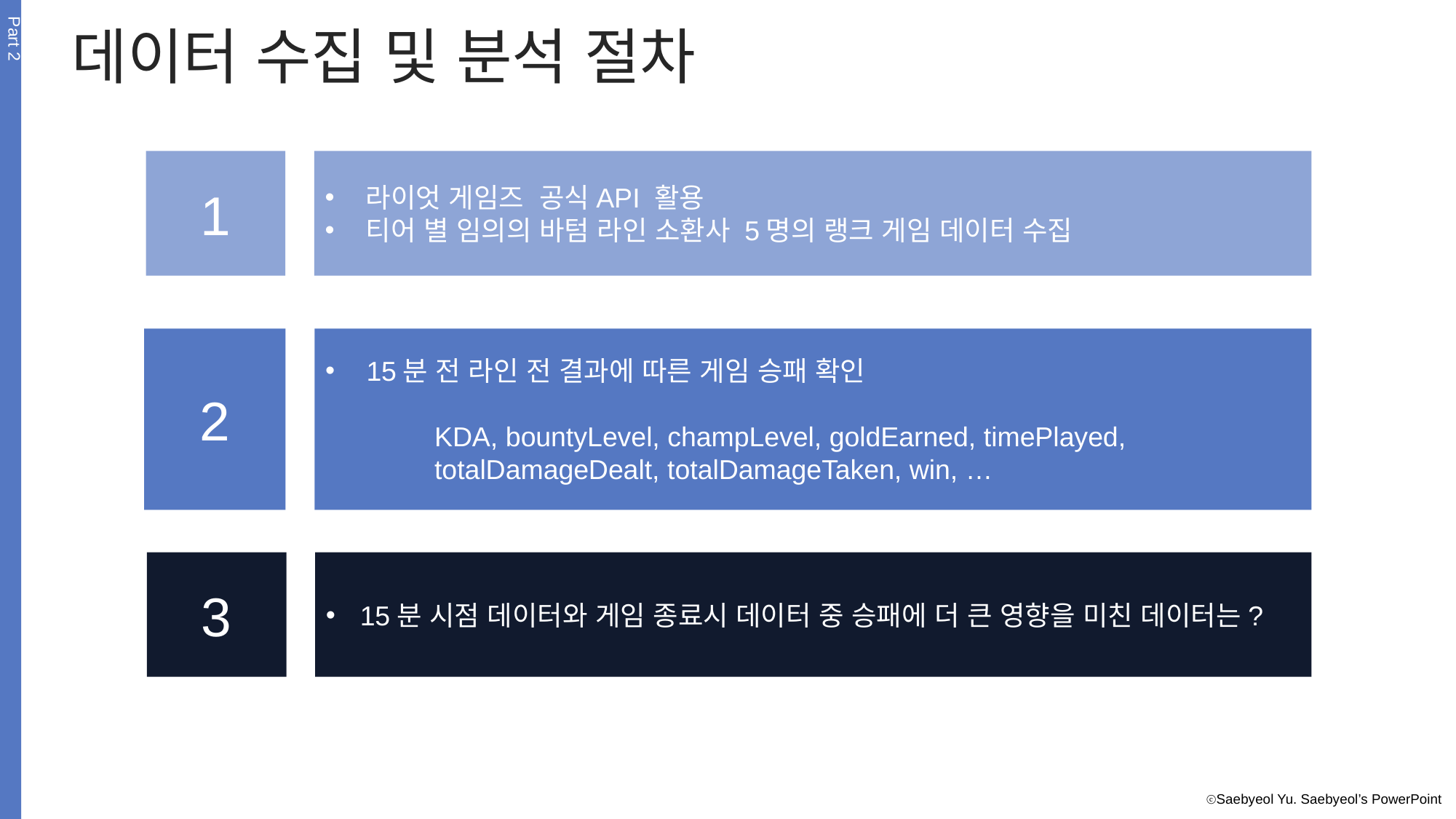

Part 2
데이터 수집 및 분석 절차
1
라이엇 게임즈  공식API 활용
티어 별 임의의 바텀 라인 소환사 5명의 랭크 게임 데이터 수집
2
15분 전 라인 전 결과에 따른 게임 승패 확인

	KDA, bountyLevel, champLevel, goldEarned, timePlayed,
	totalDamageDealt, totalDamageTaken, win, …
3
15분 시점 데이터와 게임 종료시 데이터 중 승패에 더 큰 영향을 미친 데이터는?